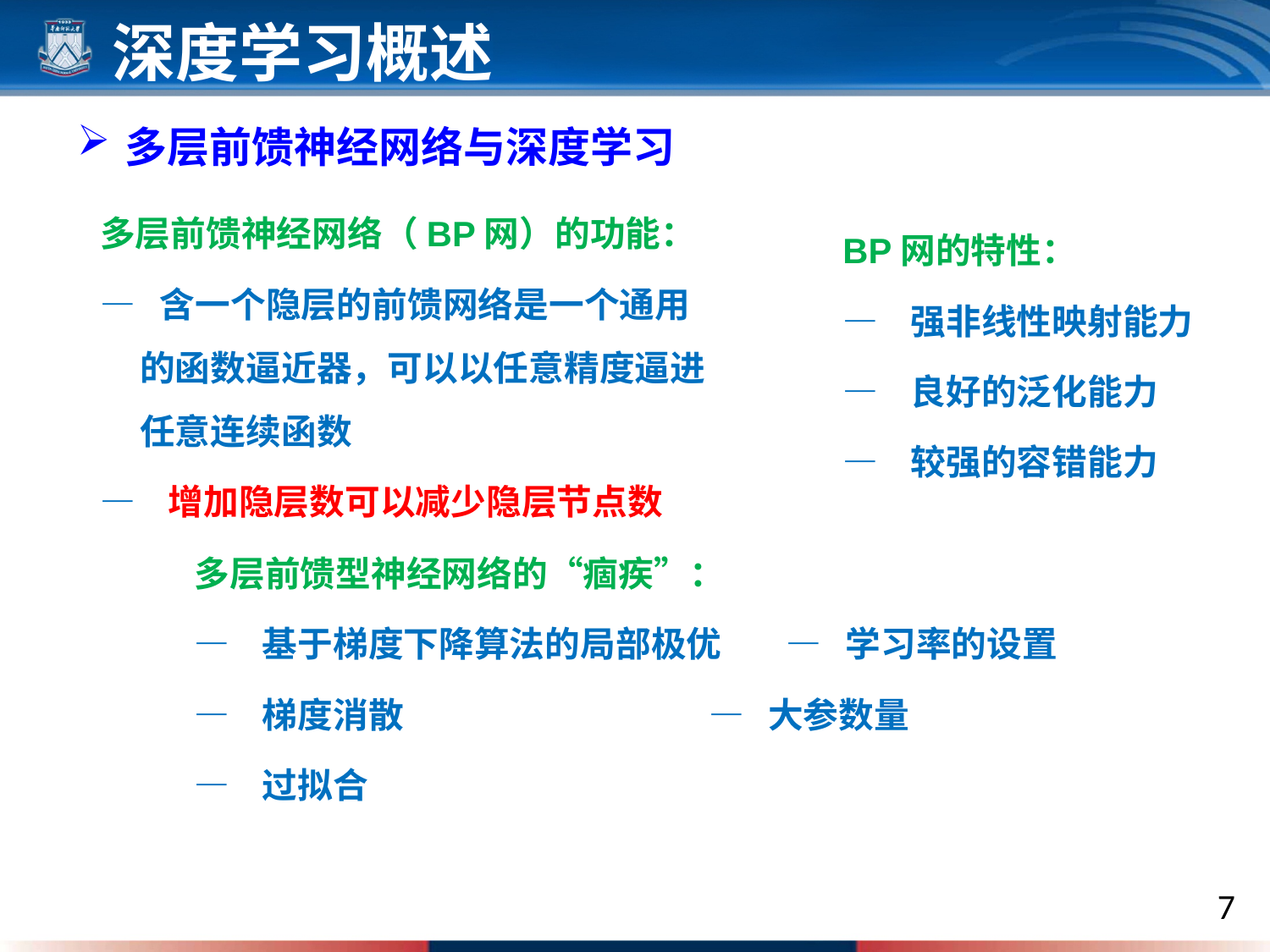

深度学习概述
多层前馈神经网络与深度学习
多层前馈神经网络（BP网）的功能：
—  含一个隐层的前馈网络是一个通用的函数逼近器，可以以任意精度逼进任意连续函数
—   增加隐层数可以减少隐层节点数
BP网的特性：
—   强非线性映射能力
—   良好的泛化能力
—   较强的容错能力
多层前馈型神经网络的“痼疾”：
—   基于梯度下降算法的局部极优        —   学习率的设置
—   梯度消散                                      —   大参数量
—   过拟合